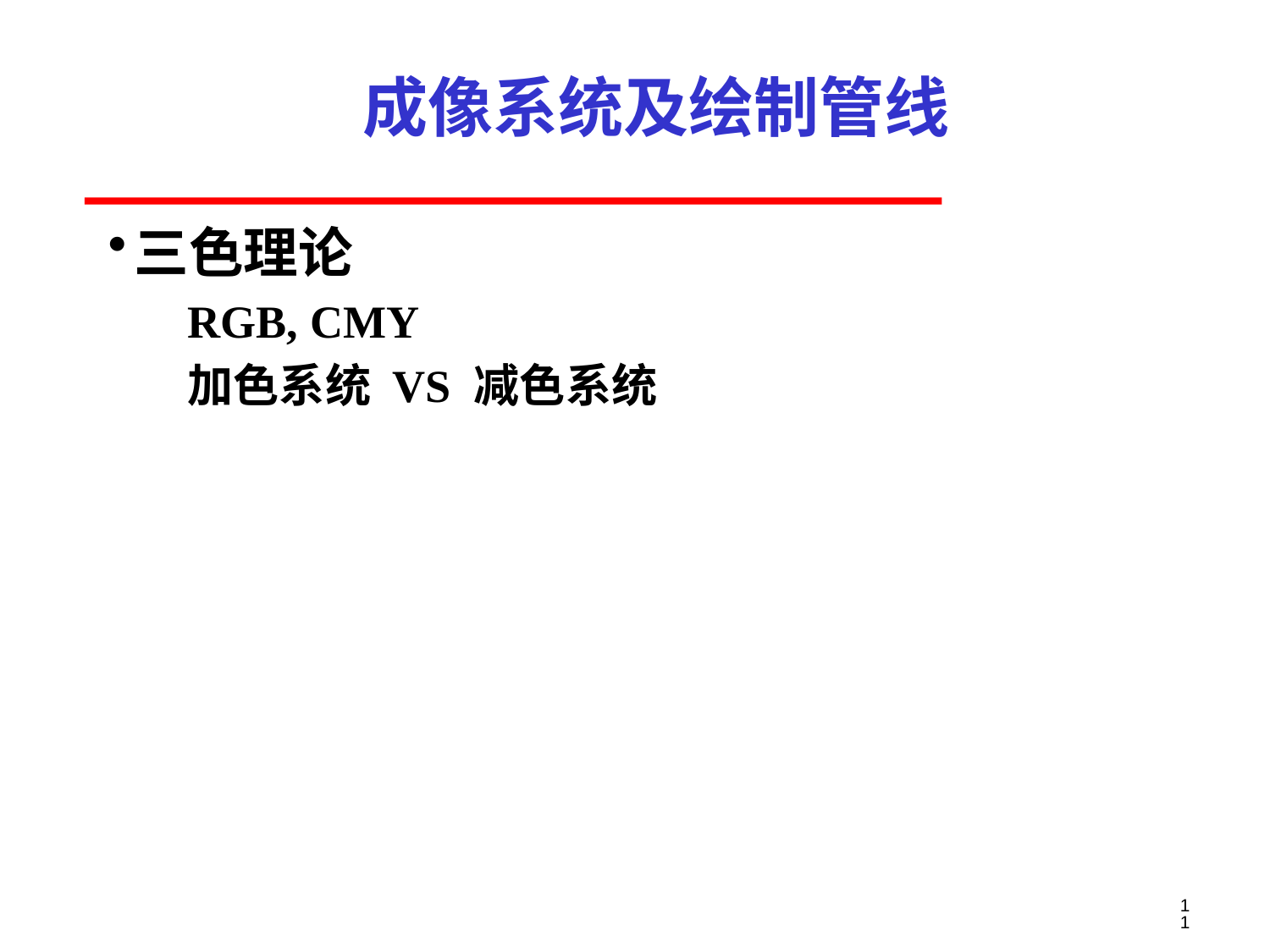

# 成像系统及绘制管线
三色理论
RGB, CMY
加色系统 VS 减色系统

11